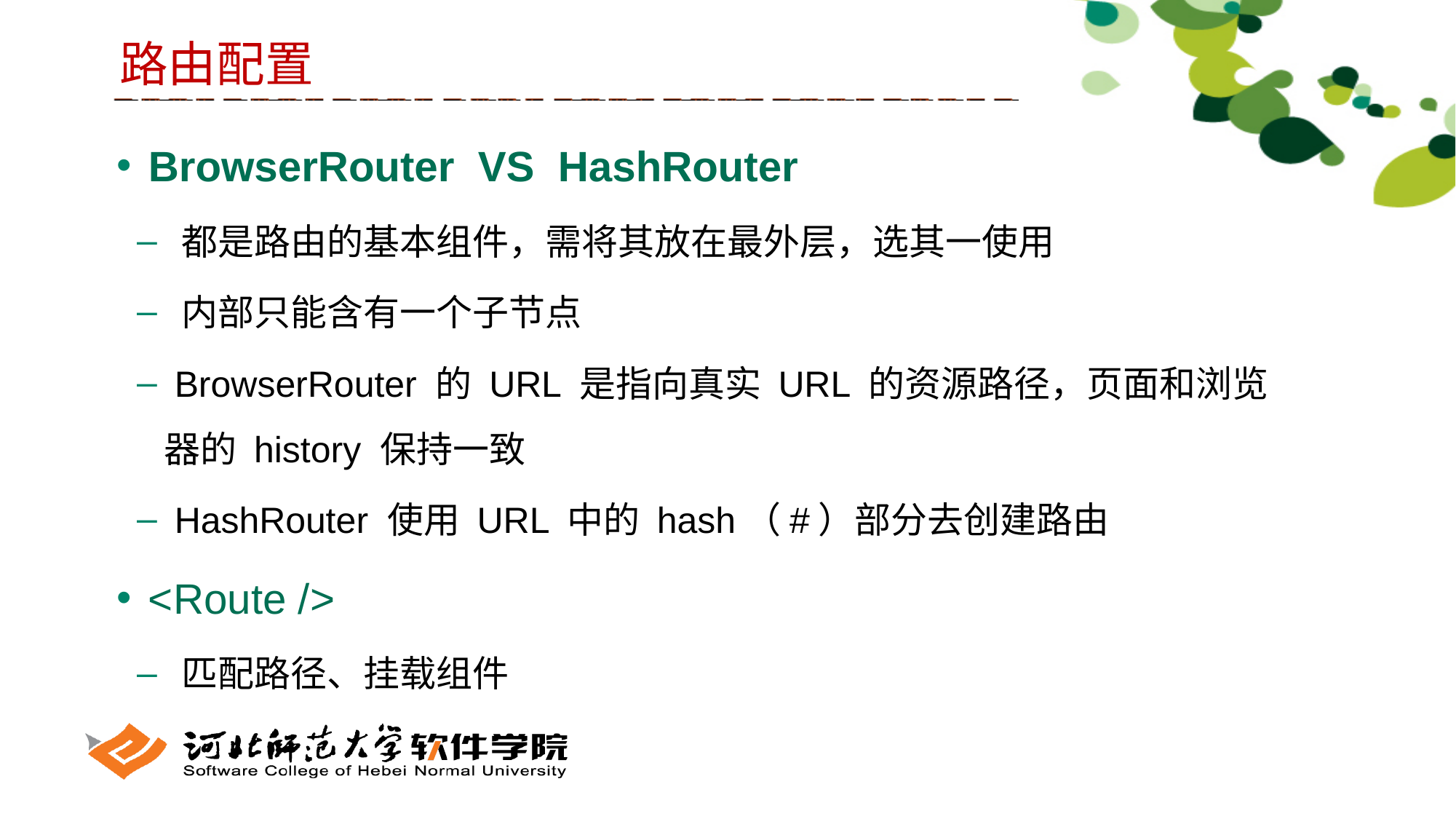

路由配置
 BrowserRouter  VS  HashRouter
 都是路由的基本组件，需将其放在最外层，选其一使用
 内部只能含有一个子节点
 BrowserRouter 的 URL 是指向真实 URL 的资源路径，页面和浏览器的 history 保持一致
 HashRouter 使用 URL 中的 hash（#）部分去创建路由
 <Route />
 匹配路径、挂载组件